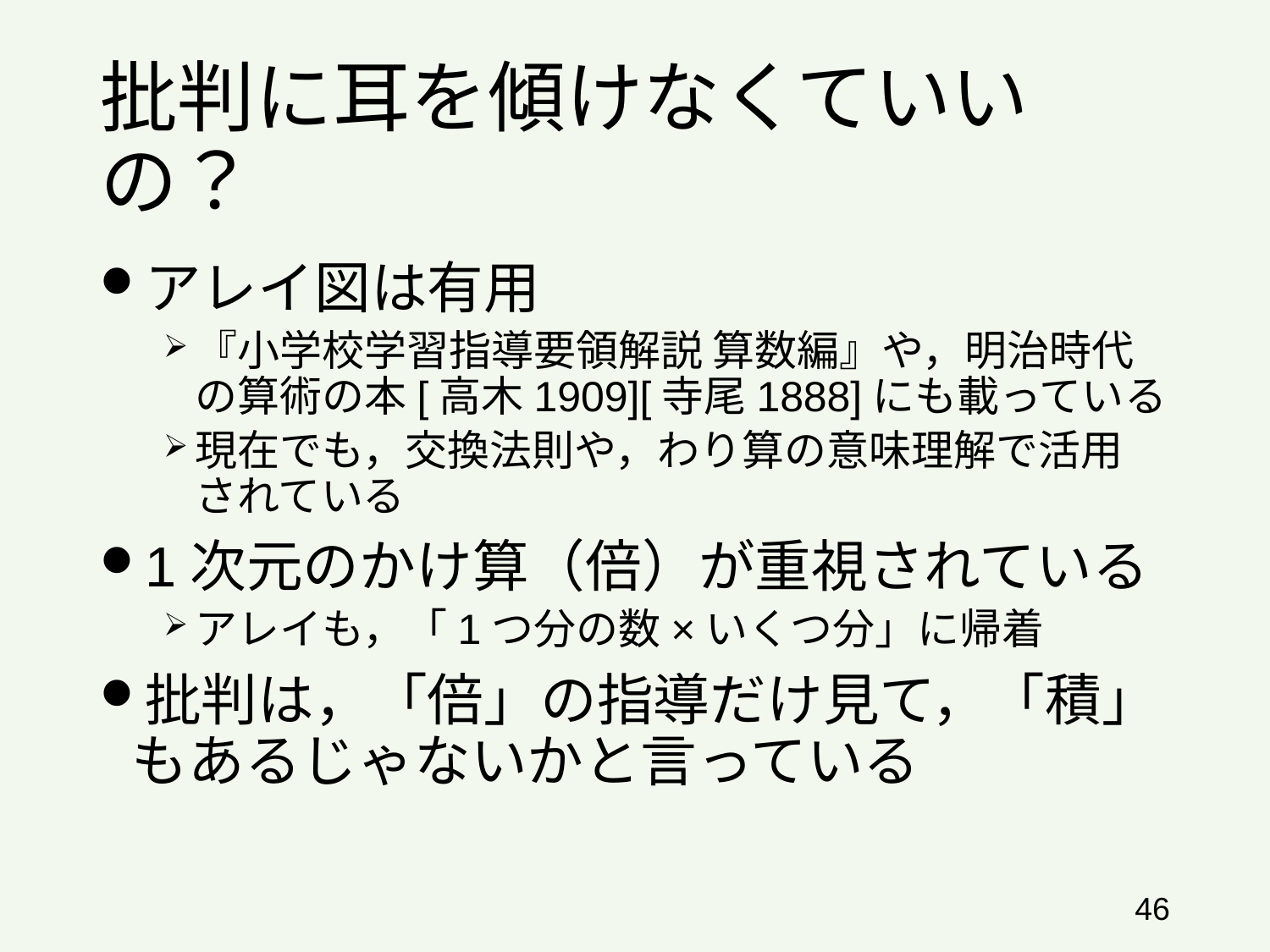

# 批判に耳を傾けなくていいの？
アレイ図は有用
『小学校学習指導要領解説 算数編』や，明治時代の算術の本[高木1909][寺尾1888]にも載っている
現在でも，交換法則や，わり算の意味理解で活用
されている
1次元のかけ算（倍）が重視されている
アレイも，「1つ分の数×いくつ分」に帰着
批判は，「倍」の指導だけ見て，「積」もあるじゃないかと言っている
46